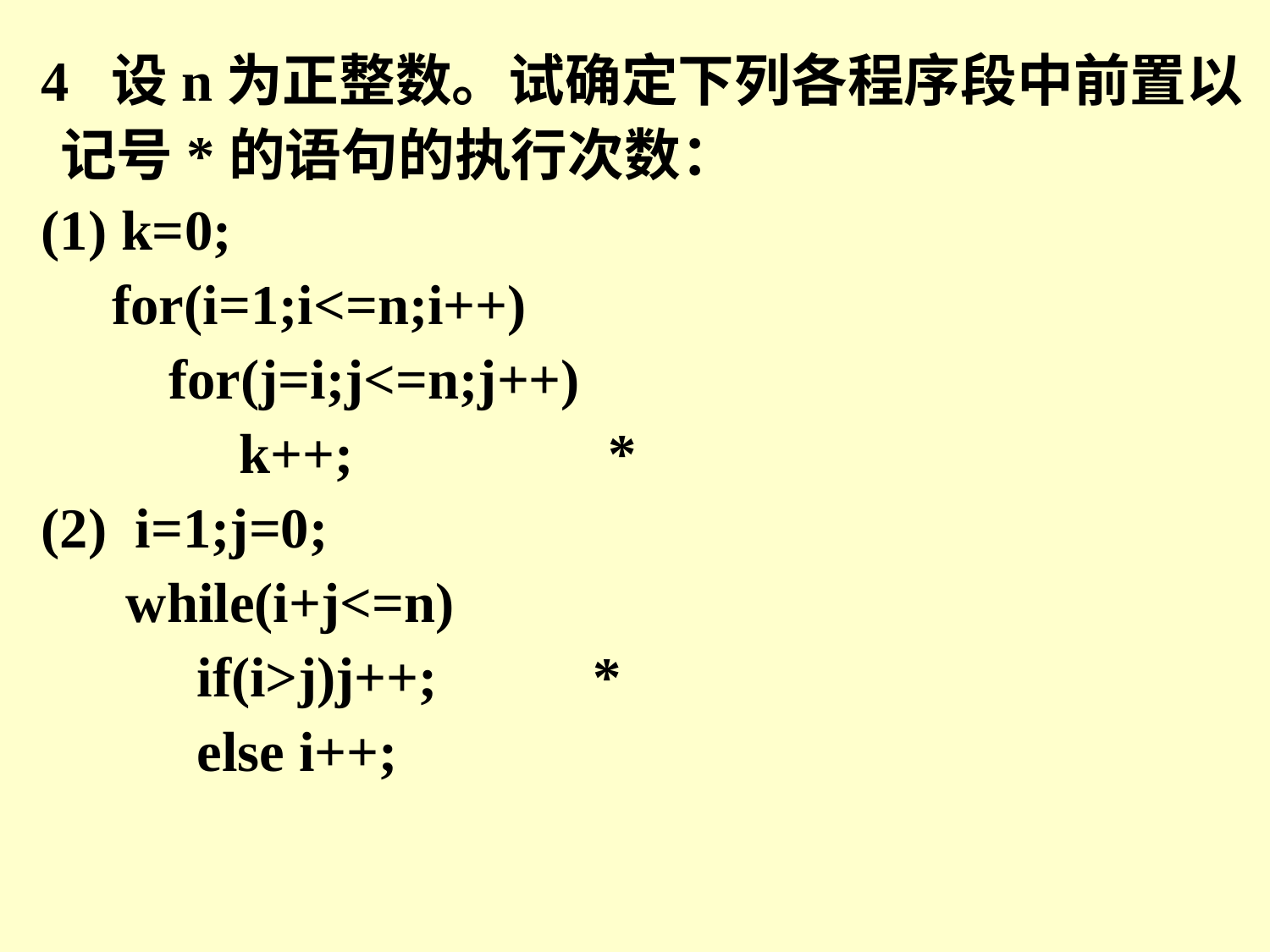

4  设n为正整数。试确定下列各程序段中前置以记号*的语句的执行次数：
  (1) k=0;
       for(i=1;i<=n;i++)
           for(j=i;j<=n;j++)
                k++;                  *
  (2)  i=1;j=0;
        while(i+j<=n)
             if(i>j)j++;           *
             else i++;